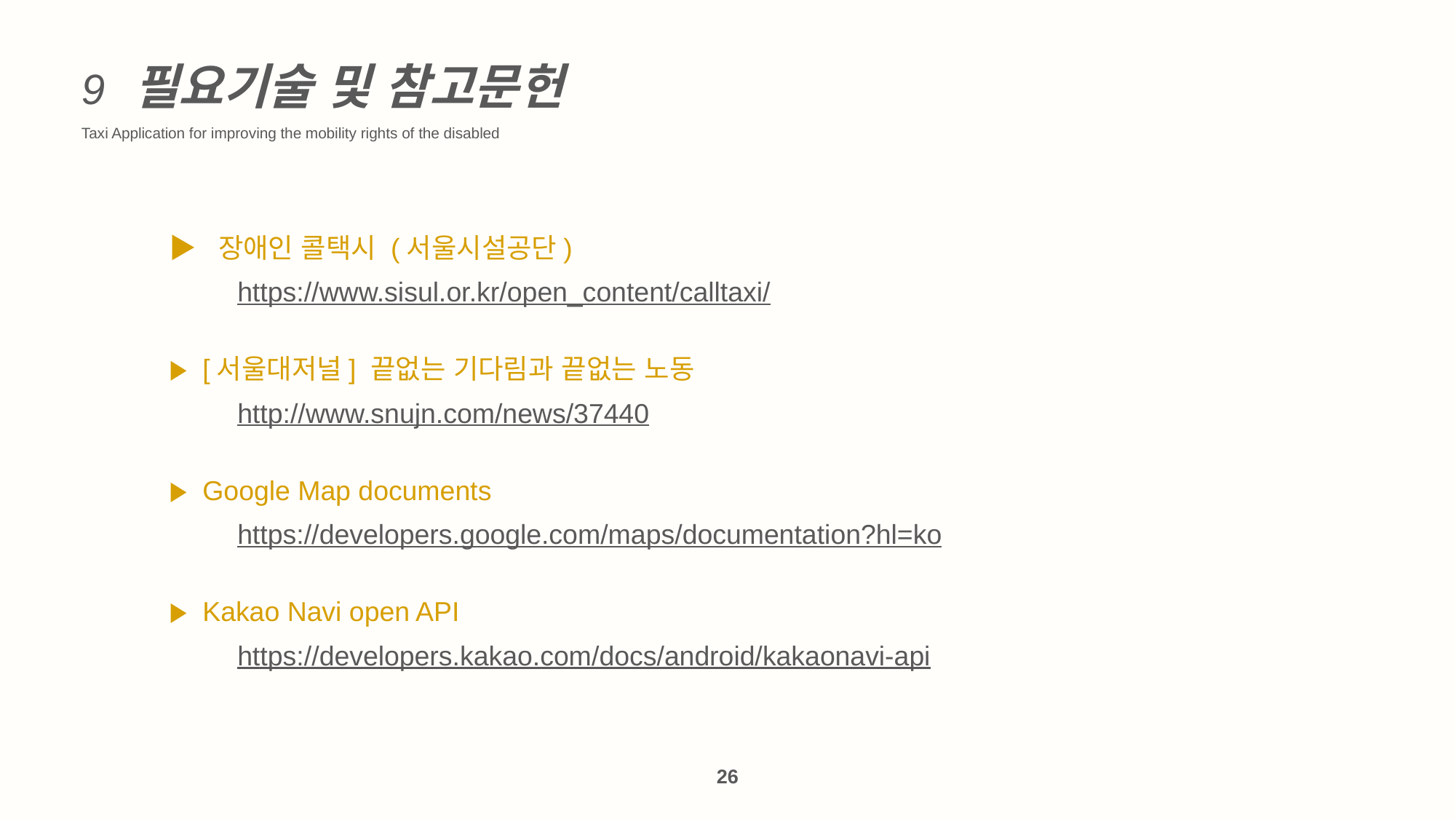

9  필요기술 및 참고문헌
Taxi Application for improving the mobility rights of the disabled
▶  장애인 콜택시 (서울시설공단)
https://www.sisul.or.kr/open_content/calltaxi/
▶  [서울대저널] 끝없는 기다림과 끝없는 노동
http://www.snujn.com/news/37440
▶  Google Map documents
https://developers.google.com/maps/documentation?hl=ko
▶  Kakao Navi open API
https://developers.kakao.com/docs/android/kakaonavi-api
26